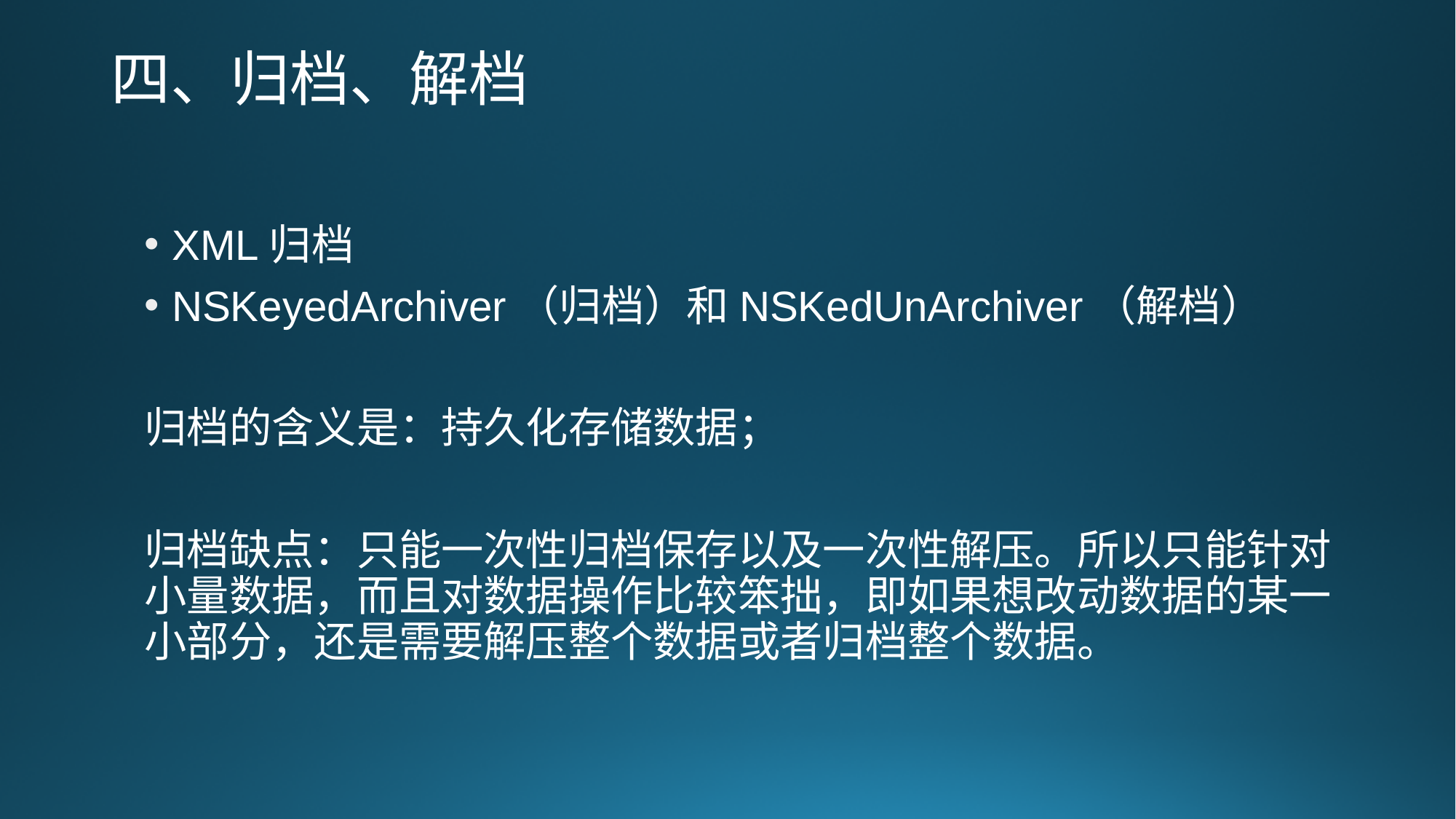

# 四、归档、解档
XML归档
NSKeyedArchiver（归档）和NSKedUnArchiver（解档）

归档的含义是：持久化存储数据；

归档缺点：只能一次性归档保存以及一次性解压。所以只能针对小量数据，而且对数据操作比较笨拙，即如果想改动数据的某一小部分，还是需要解压整个数据或者归档整个数据。